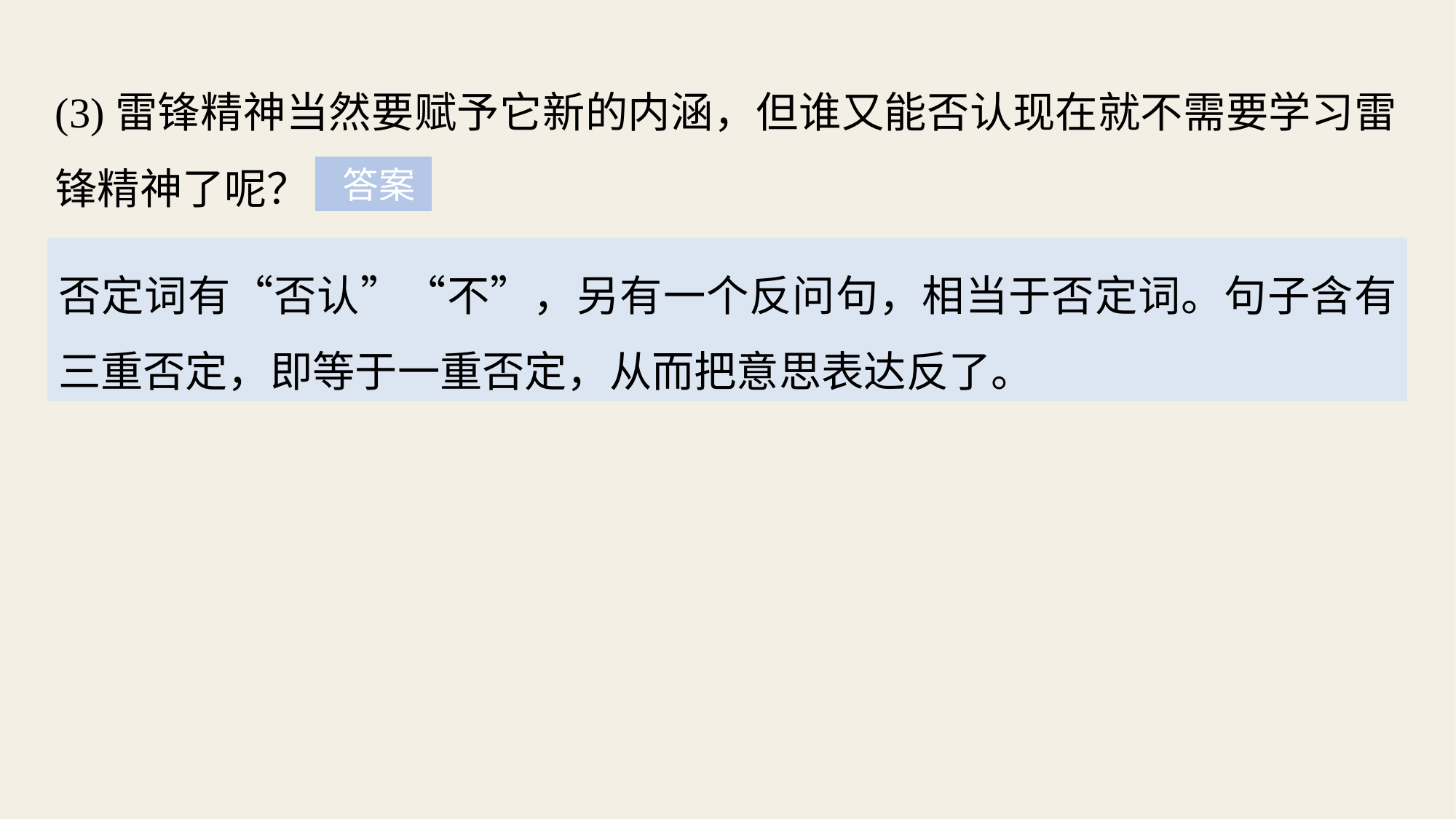

(3)雷锋精神当然要赋予它新的内涵，但谁又能否认现在就不需要学习雷锋精神了呢？
 答案
否定词有“否认”“不”，另有一个反问句，相当于否定词。句子含有三重否定，即等于一重否定，从而把意思表达反了。